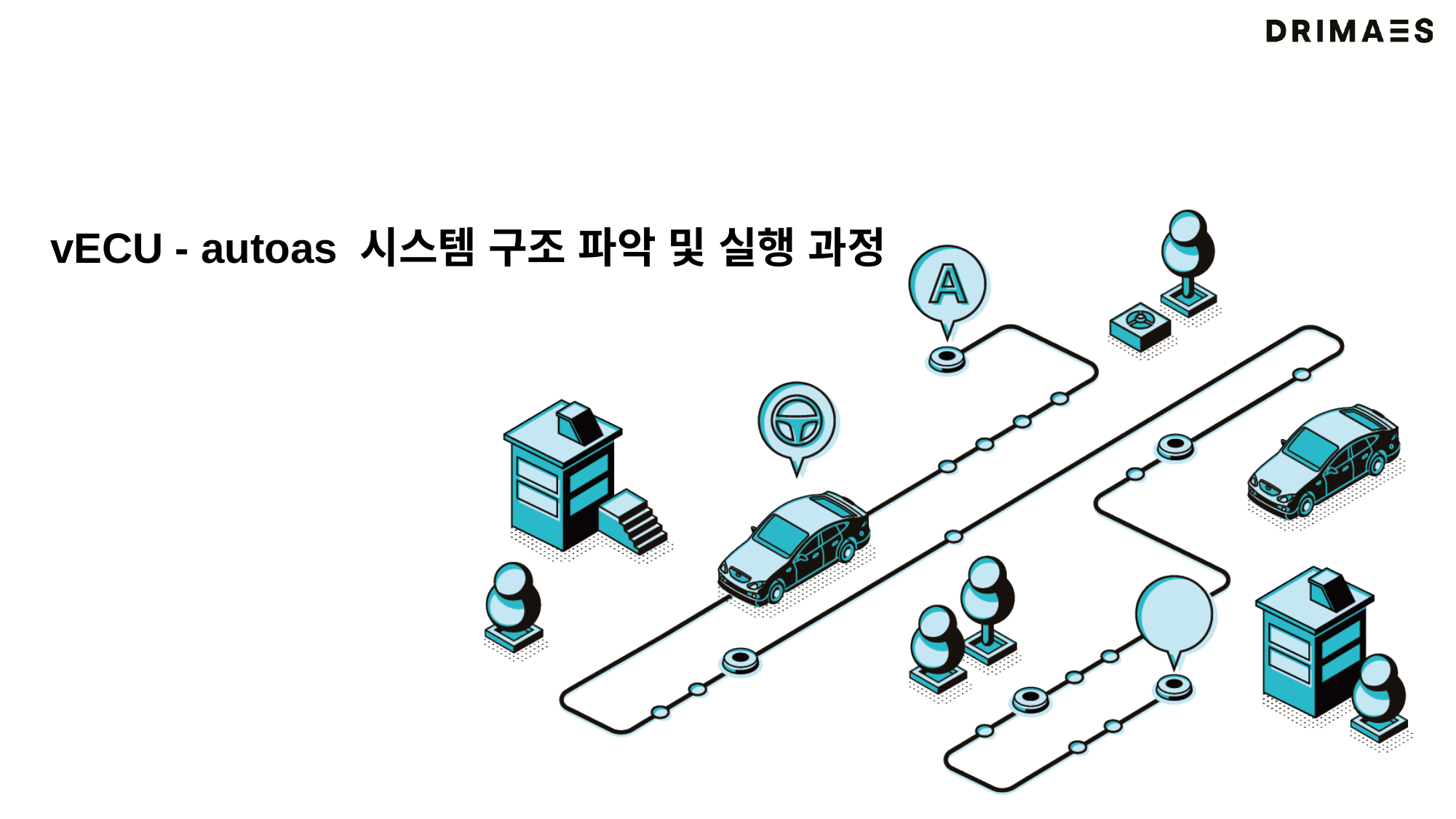

# vECU - autoas 시스템 구조 파악 및 실행 과정